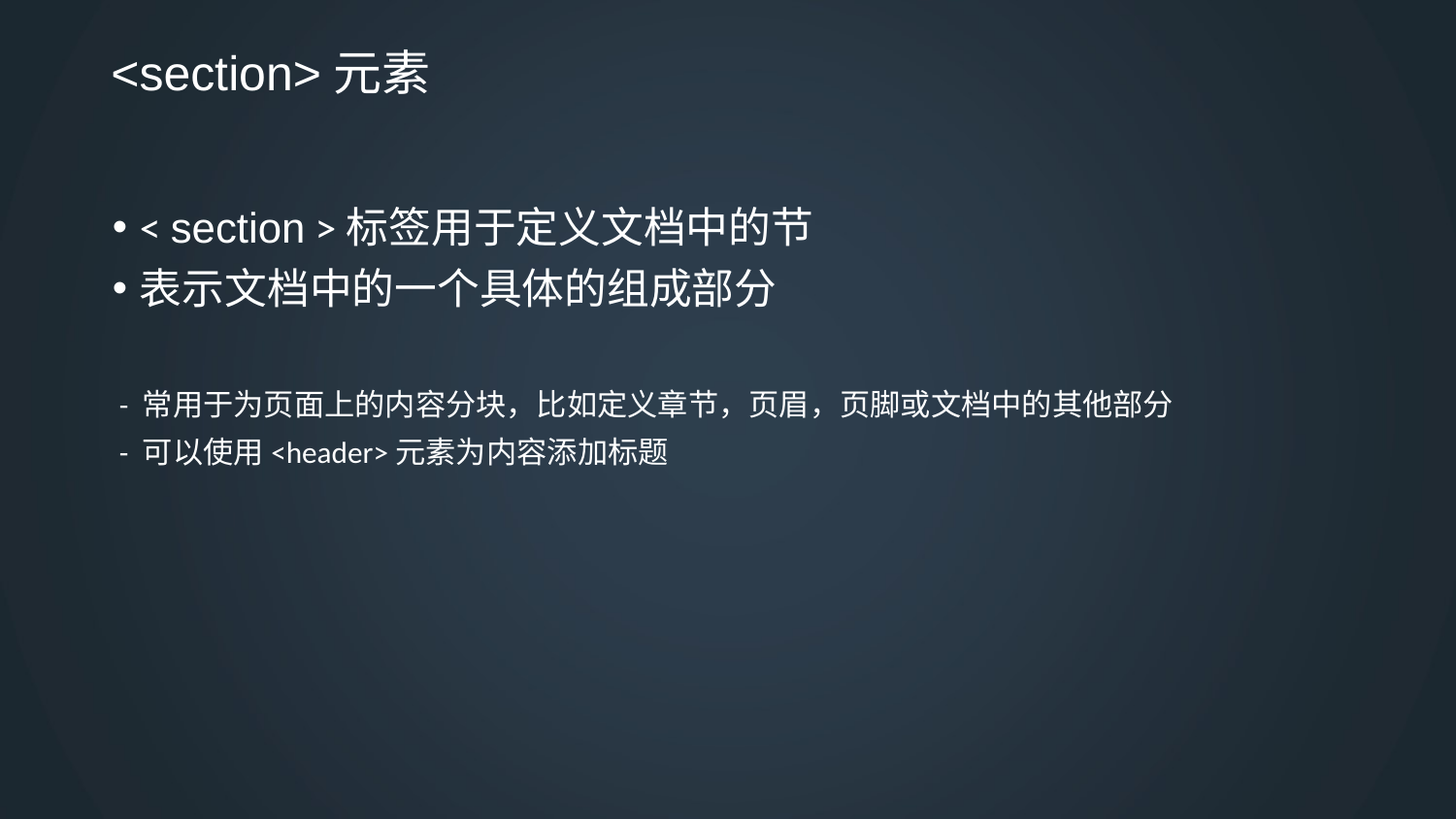

# <section>元素
< section >标签用于定义文档中的节
表示文档中的一个具体的组成部分

 - 常用于为页面上的内容分块，比如定义章节，页眉，页脚或文档中的其他部分
 - 可以使用<header>元素为内容添加标题